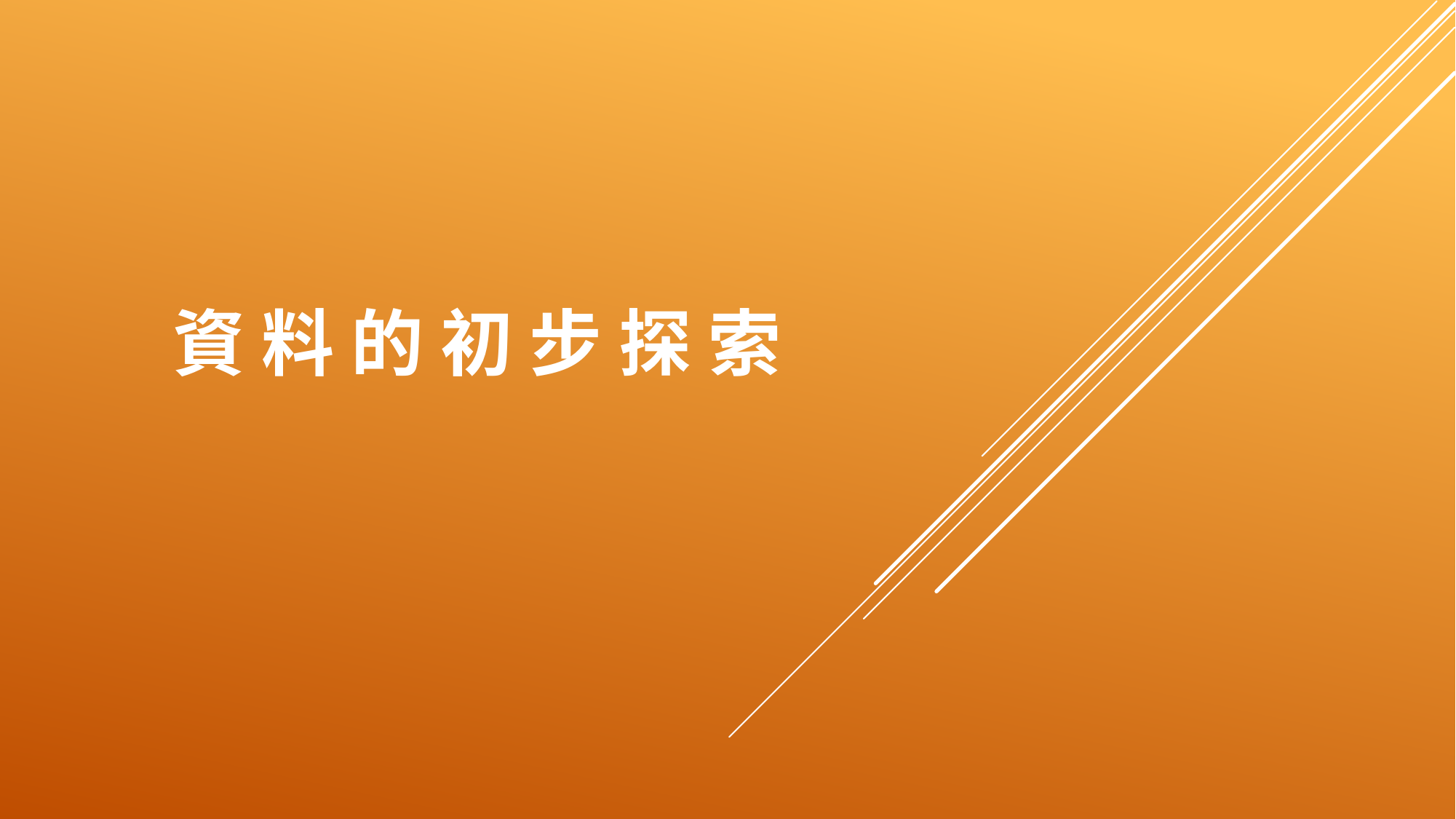

# 資 料 的 初 步 探 索